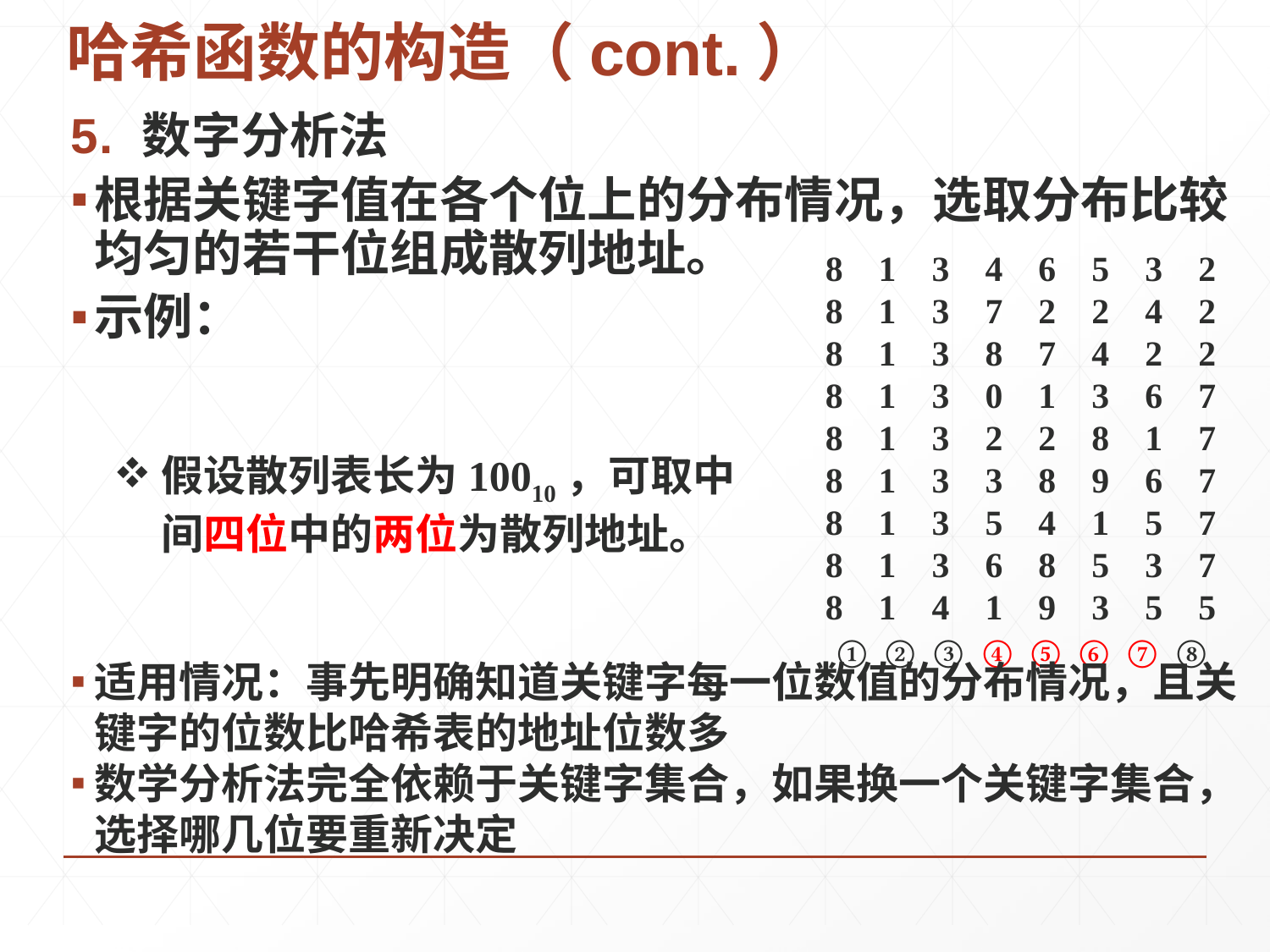

哈希函数的构造（cont.）
数字分析法
根据关键字值在各个位上的分布情况，选取分布比较均匀的若干位组成散列地址。
示例：

适用情况：事先明确知道关键字每一位数值的分布情况，且关键字的位数比哈希表的地址位数多
数学分析法完全依赖于关键字集合，如果换一个关键字集合，选择哪几位要重新决定
8    1    3    4    6    5    3    2
8    1    3    7    2    2    4    2
8    1    3    8    7    4    2    2
8    1    3    0    1    3    6    7
8    1    3    2    2    8    1    7
8    1    3    3    8    9    6    7
8    1    3    5    4    1    5    7
8    1    3    6    8    5    3    7
8    1    4    1    9    3    5    5
①  ②  ③  ④  ⑤  ⑥  ⑦  ⑧
假设散列表长为10010，可取中间四位中的两位为散列地址。